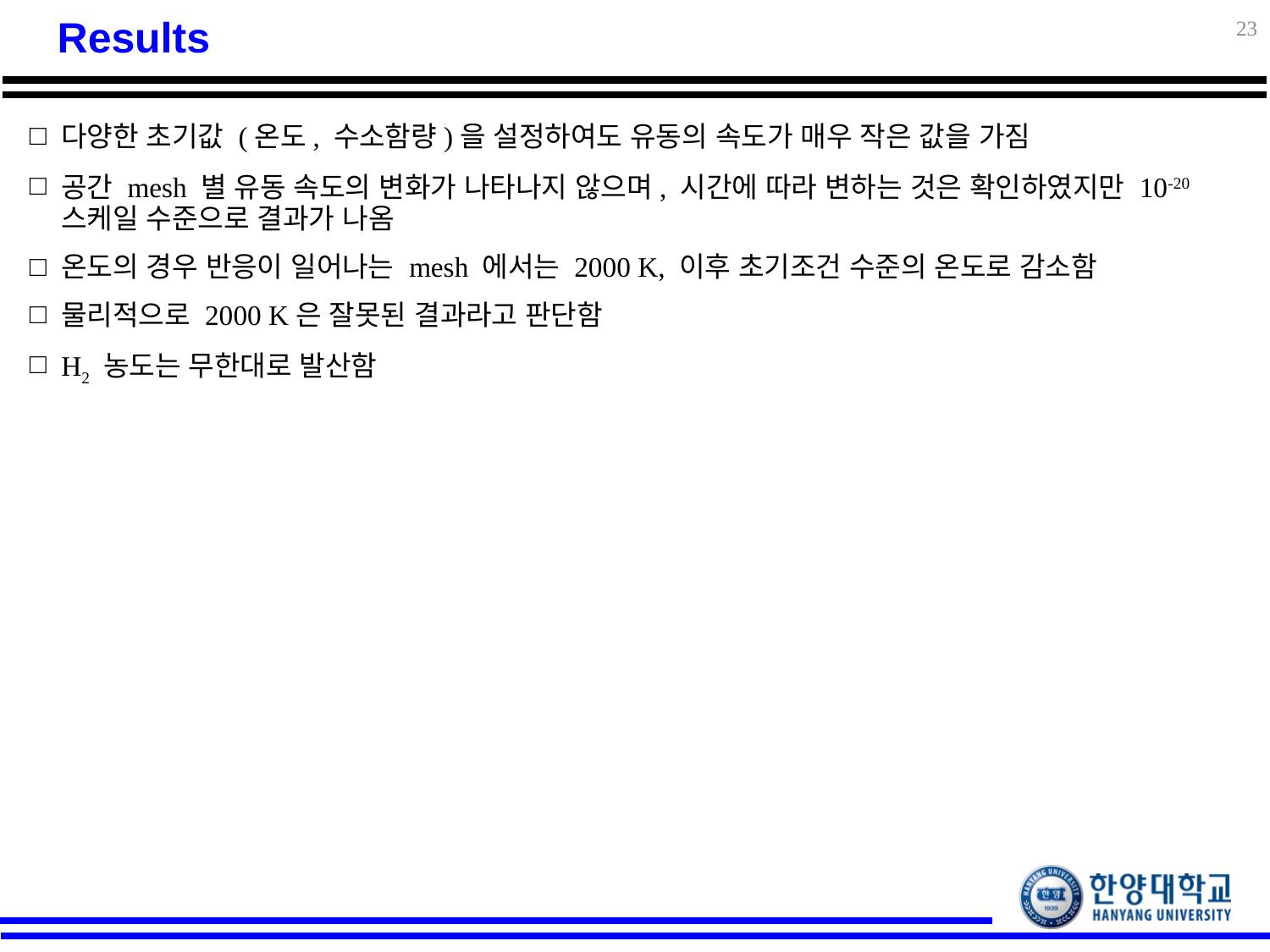

23
# Results
다양한 초기값 (온도, 수소함량)을 설정하여도 유동의 속도가 매우 작은 값을 가짐
공간 mesh 별 유동 속도의 변화가 나타나지 않으며, 시간에 따라 변하는 것은 확인하였지만 10-20 스케일 수준으로 결과가 나옴
온도의 경우 반응이 일어나는 mesh 에서는 2000 K, 이후 초기조건 수준의 온도로 감소함
물리적으로 2000 K은 잘못된 결과라고 판단함
H2 농도는 무한대로 발산함